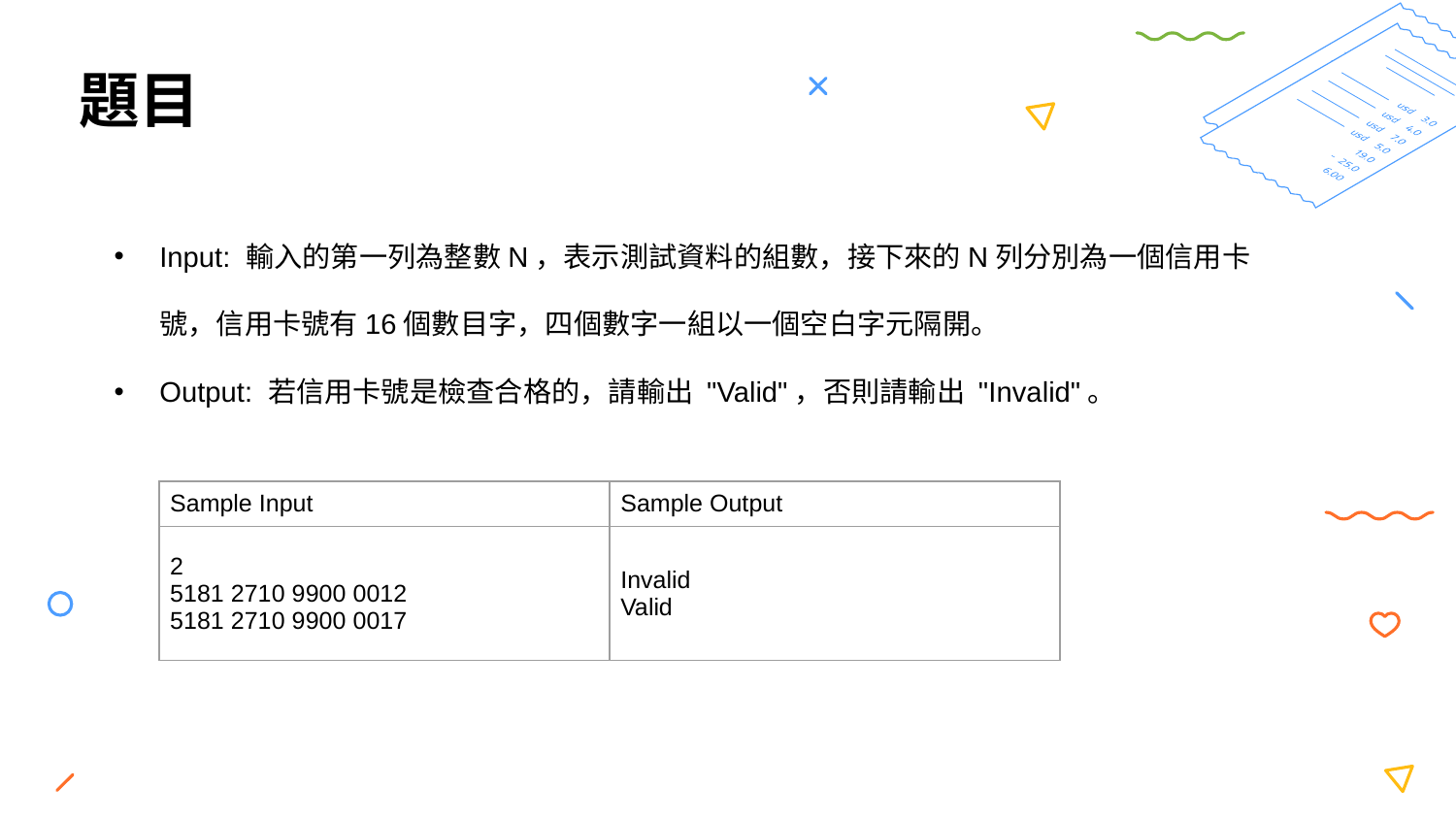

# 題目
Input: 輸入的第一列為整數N，表示測試資料的組數，接下來的N列分別為一個信用卡號，信用卡號有16個數目字，四個數字一組以一個空白字元隔開。
Output: 若信用卡號是檢查合格的，請輸出 "Valid"，否則請輸出 "Invalid"。
| Sample Input | Sample Output |
| --- | --- |
| 2 5181 2710 9900 0012 5181 2710 9900 0017 | Invalid Valid |